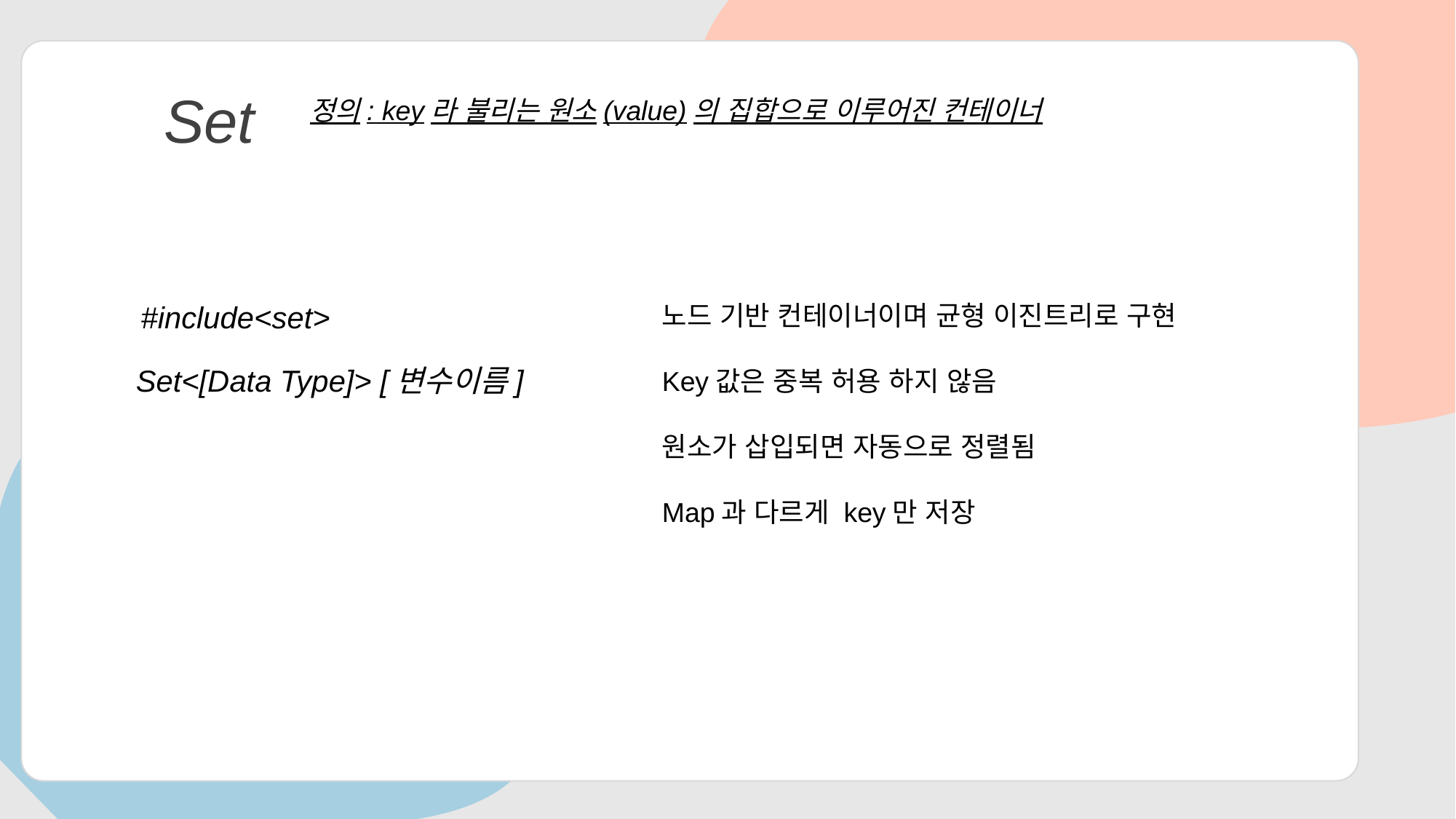

Set
정의: key라 불리는 원소(value)의 집합으로 이루어진 컨테이너
#include<set>
노드 기반 컨테이너이며 균형 이진트리로 구현

Key값은 중복 허용 하지 않음

원소가 삽입되면 자동으로 정렬됨

Map과 다르게 key만 저장
Set<[Data Type]> [변수이름]